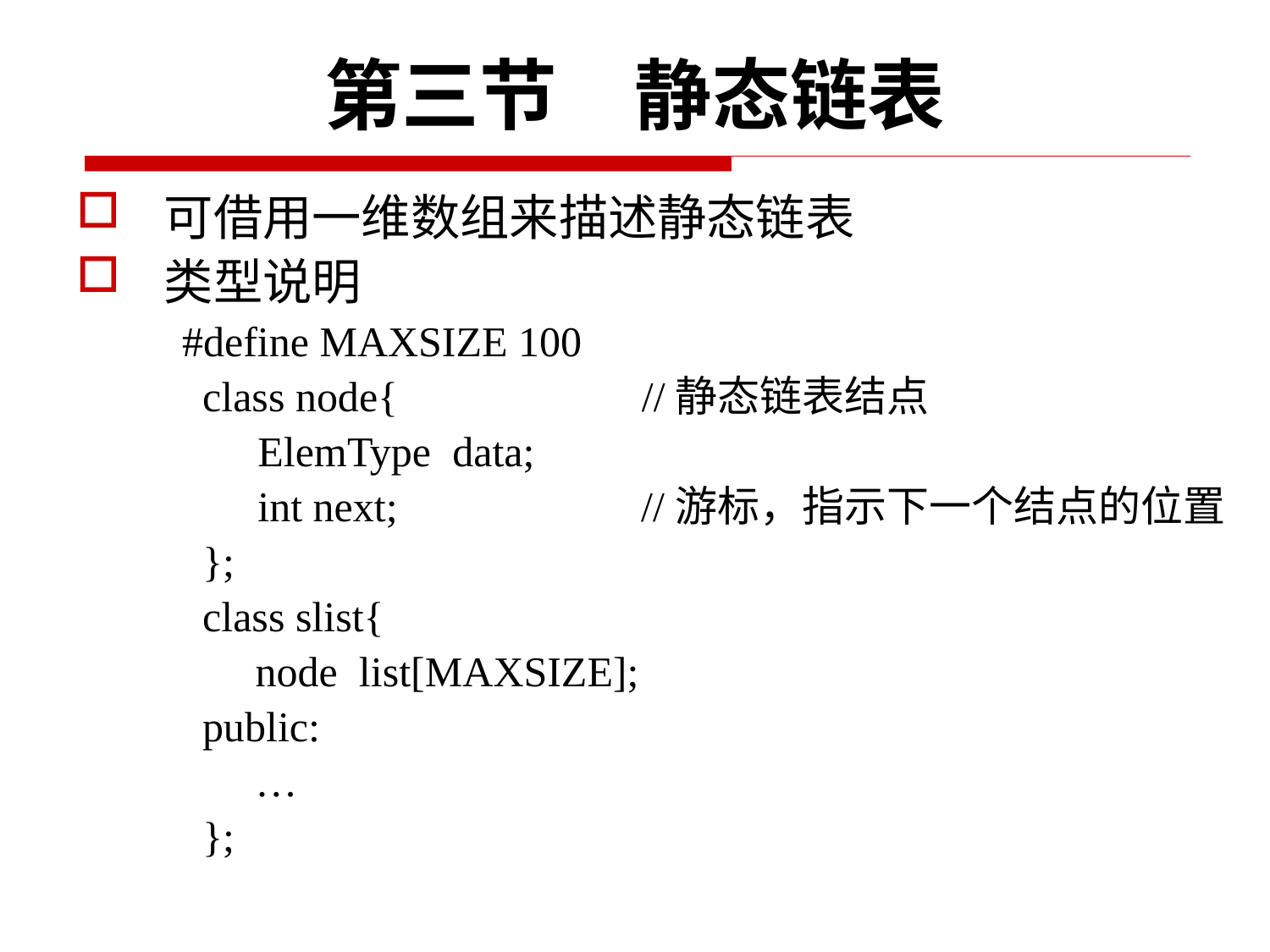

第三节　静态链表
 可借用一维数组来描述静态链表
 类型说明
          #define MAXSIZE 100
class node{                       //静态链表结点
ElemType  data;
int next;                       //游标，指示下一个结点的位置
};
class slist{
     node  list[MAXSIZE];
public:
     …
};